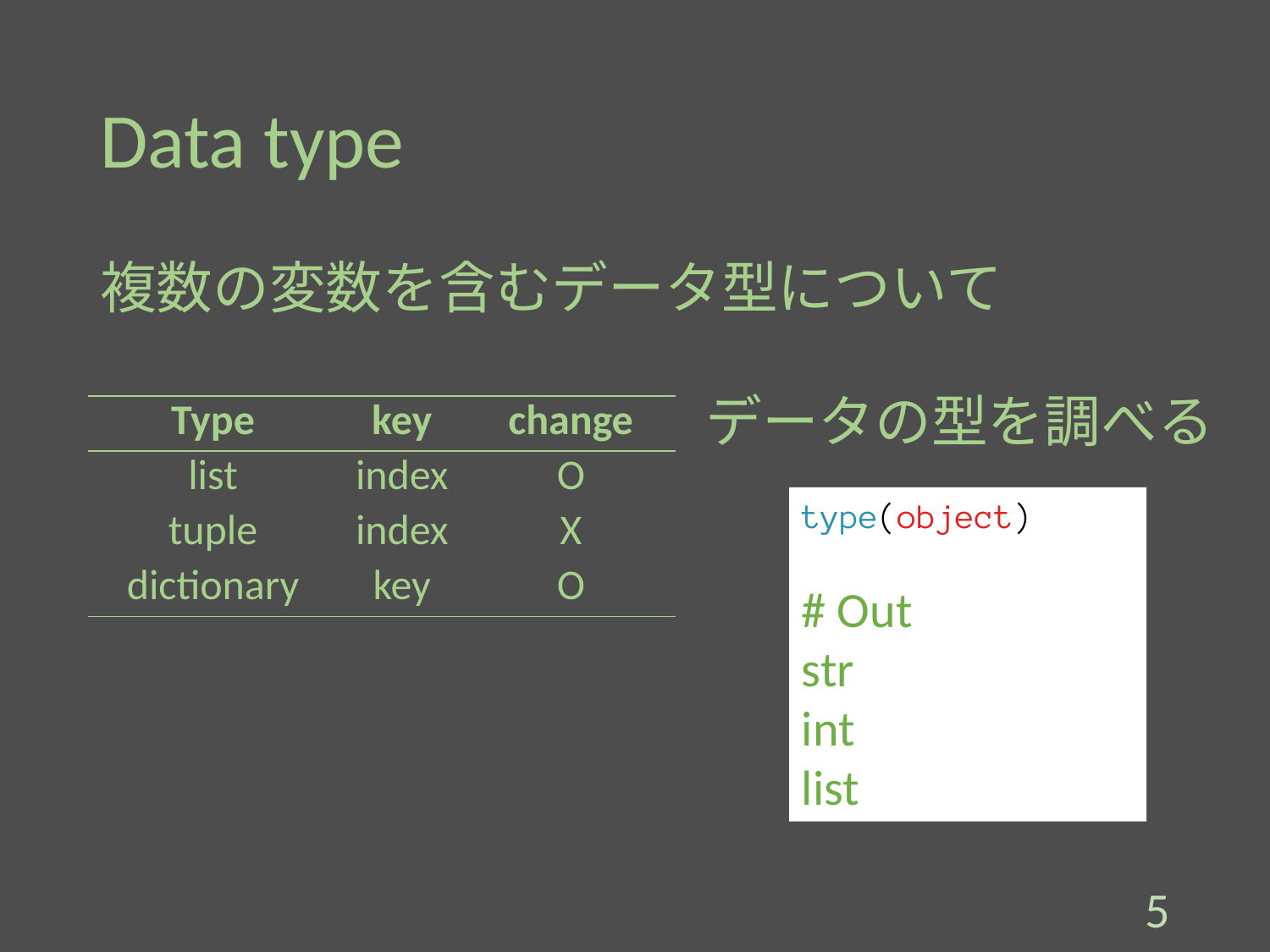

# Data type
複数の変数を含むデータ型について
データの型を調べる
| Type | key | change |
| --- | --- | --- |
| list | index | O |
| tuple | index | X |
| dictionary | key | O |
type(object)

# Out
str
int
list
5